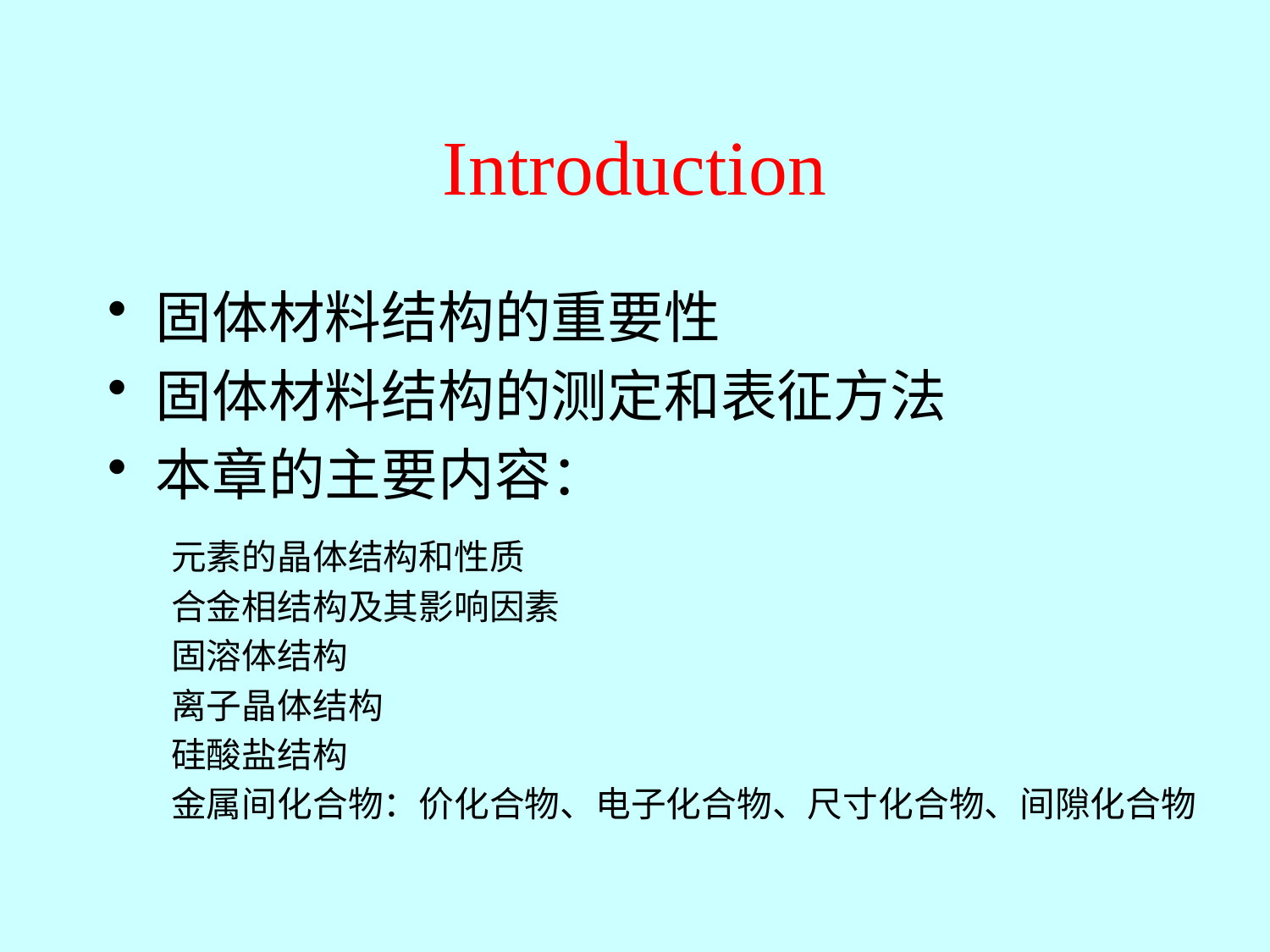

# Introduction
固体材料结构的重要性
固体材料结构的测定和表征方法
本章的主要内容：
       元素的晶体结构和性质
       合金相结构及其影响因素
       固溶体结构
       离子晶体结构
       硅酸盐结构
       金属间化合物：价化合物、电子化合物、尺寸化合物、间隙化合物